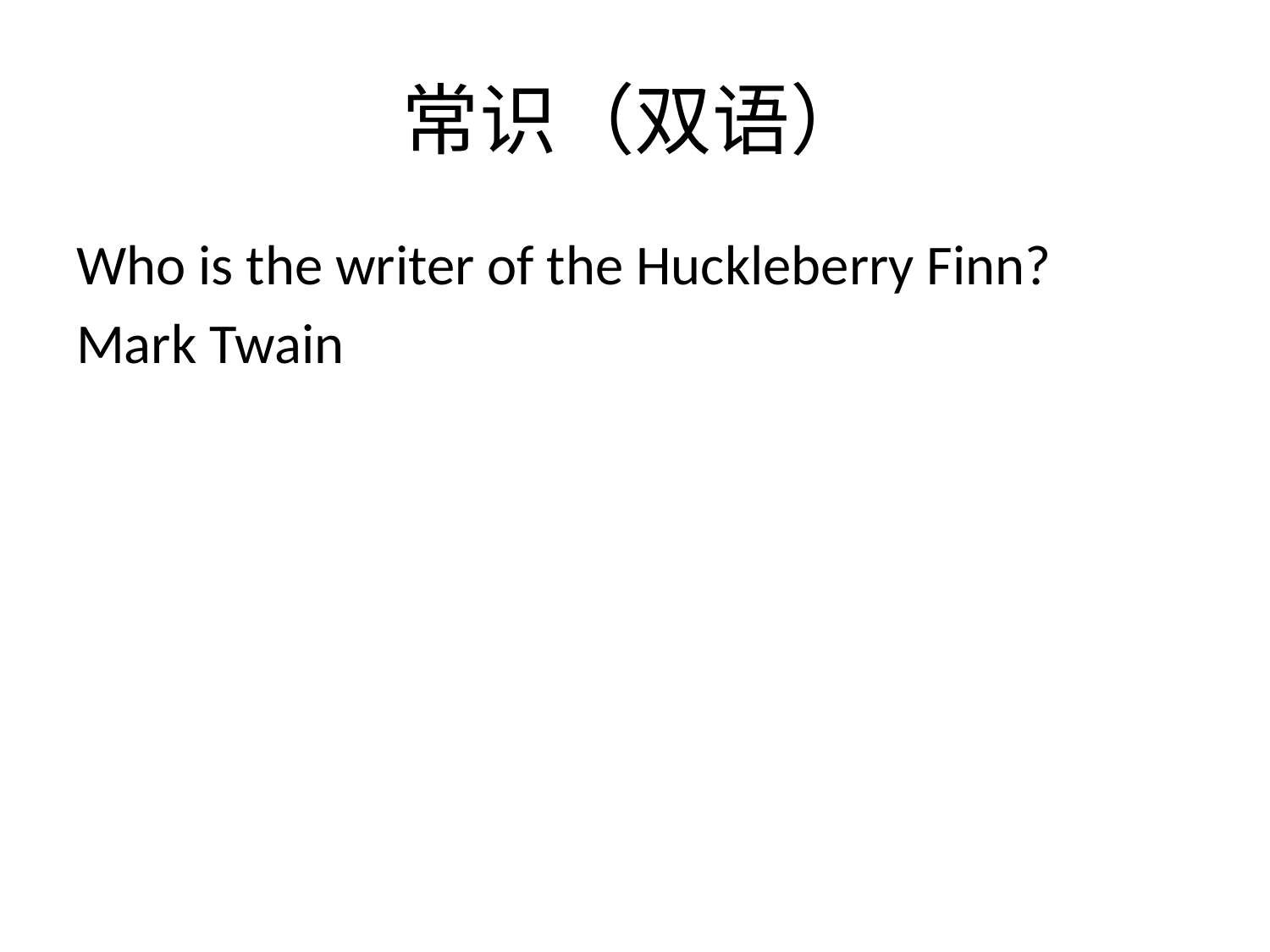

# 常识（双语）
Who is the writer of the Huckleberry Finn?
Mark Twain